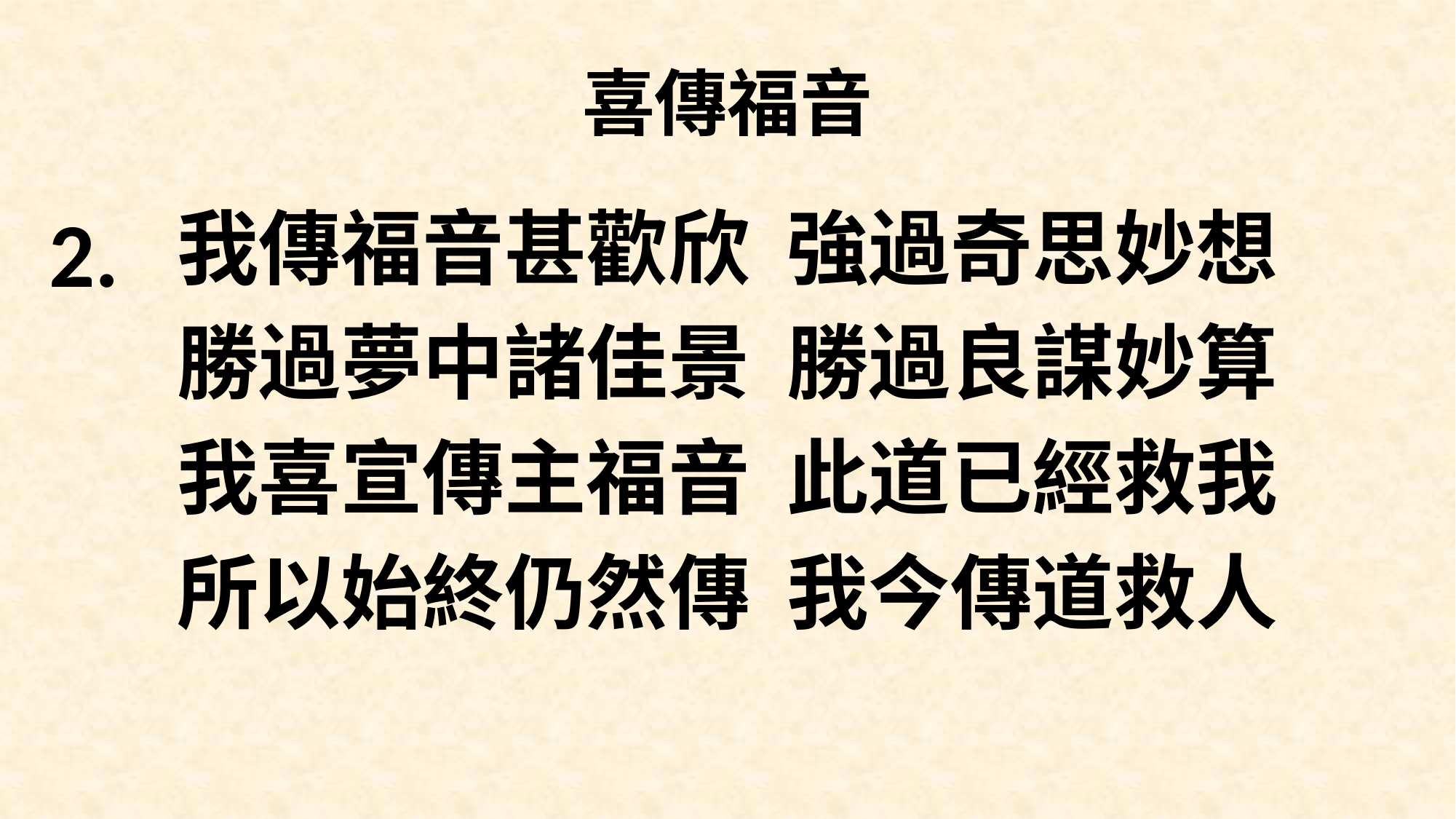

# 喜傳福音
2.
我傳福音甚歡欣  強過奇思妙想
勝過夢中諸佳景  勝過良謀妙算
我喜宣傳主福音  此道已經救我
所以始終仍然傳  我今傳道救人